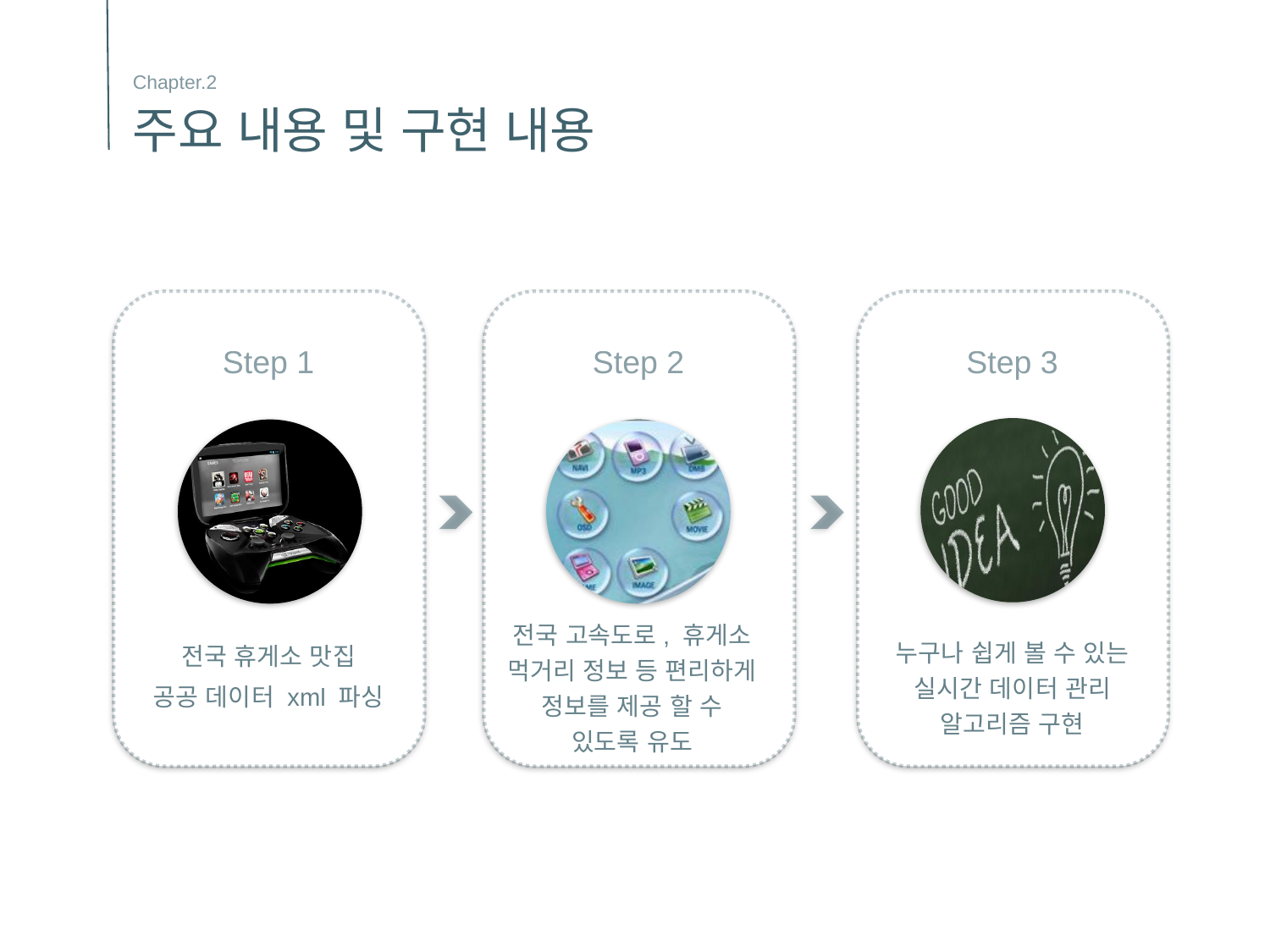

Chapter.2
주요 내용 및 구현 내용
Step 1
Step 2
Step 3

전국 휴게소 맛집
공공 데이터 xml 파싱
전국 고속도로, 휴게소 먹거리 정보 등 편리하게 정보를 제공 할 수 있도록 유도
누구나 쉽게 볼 수 있는 실시간 데이터 관리 알고리즘 구현